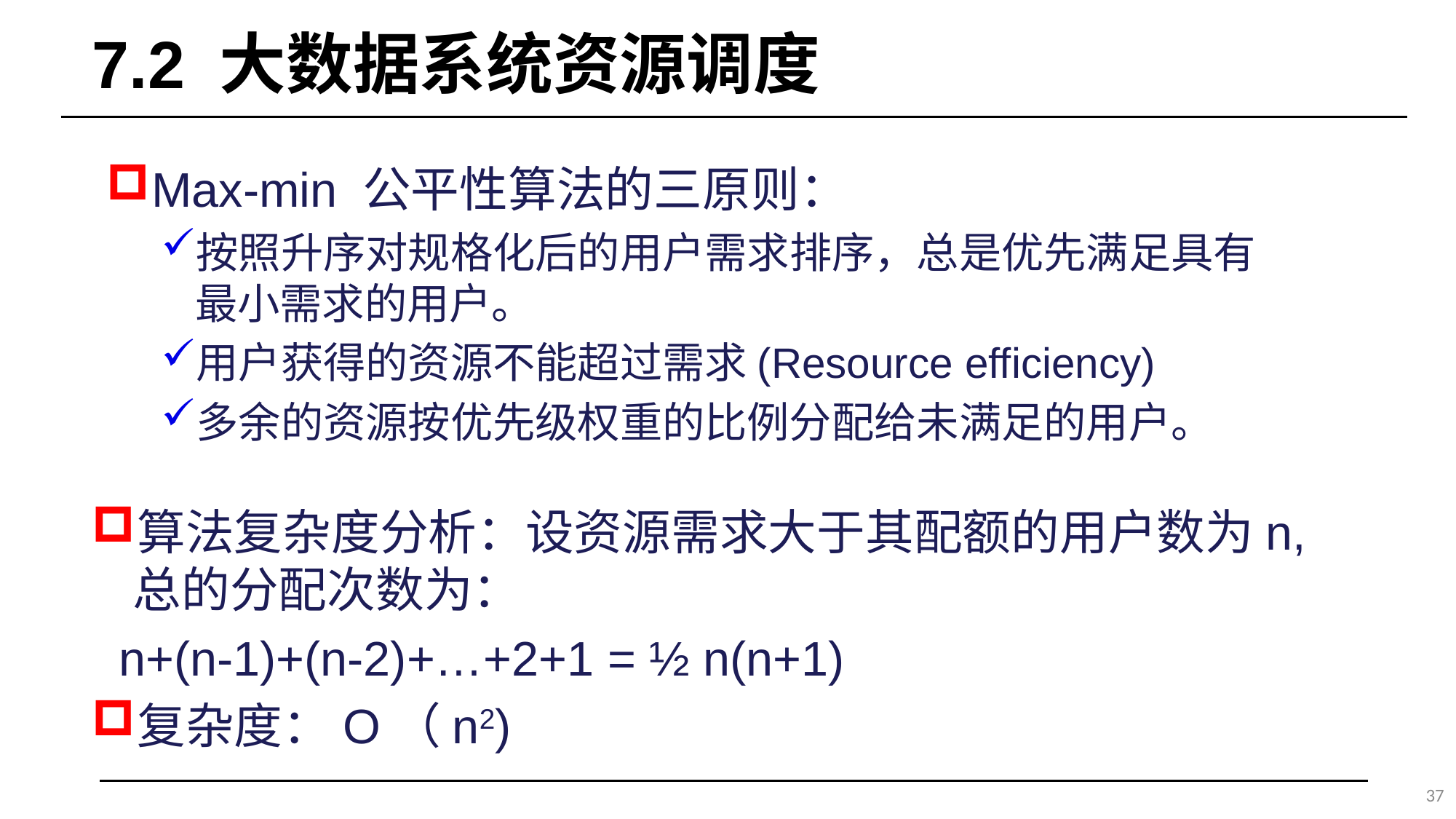

# 7.2 大数据系统资源调度
Max-min 公平性算法的三原则：
按照升序对规格化后的用户需求排序，总是优先满足具有最小需求的用户。
用户获得的资源不能超过需求(Resource efficiency)
多余的资源按优先级权重的比例分配给未满足的用户。

算法复杂度分析：设资源需求大于其配额的用户数为n,总的分配次数为：
  n+(n-1)+(n-2)+…+2+1 = ½ n(n+1)
复杂度：O（n2)

37